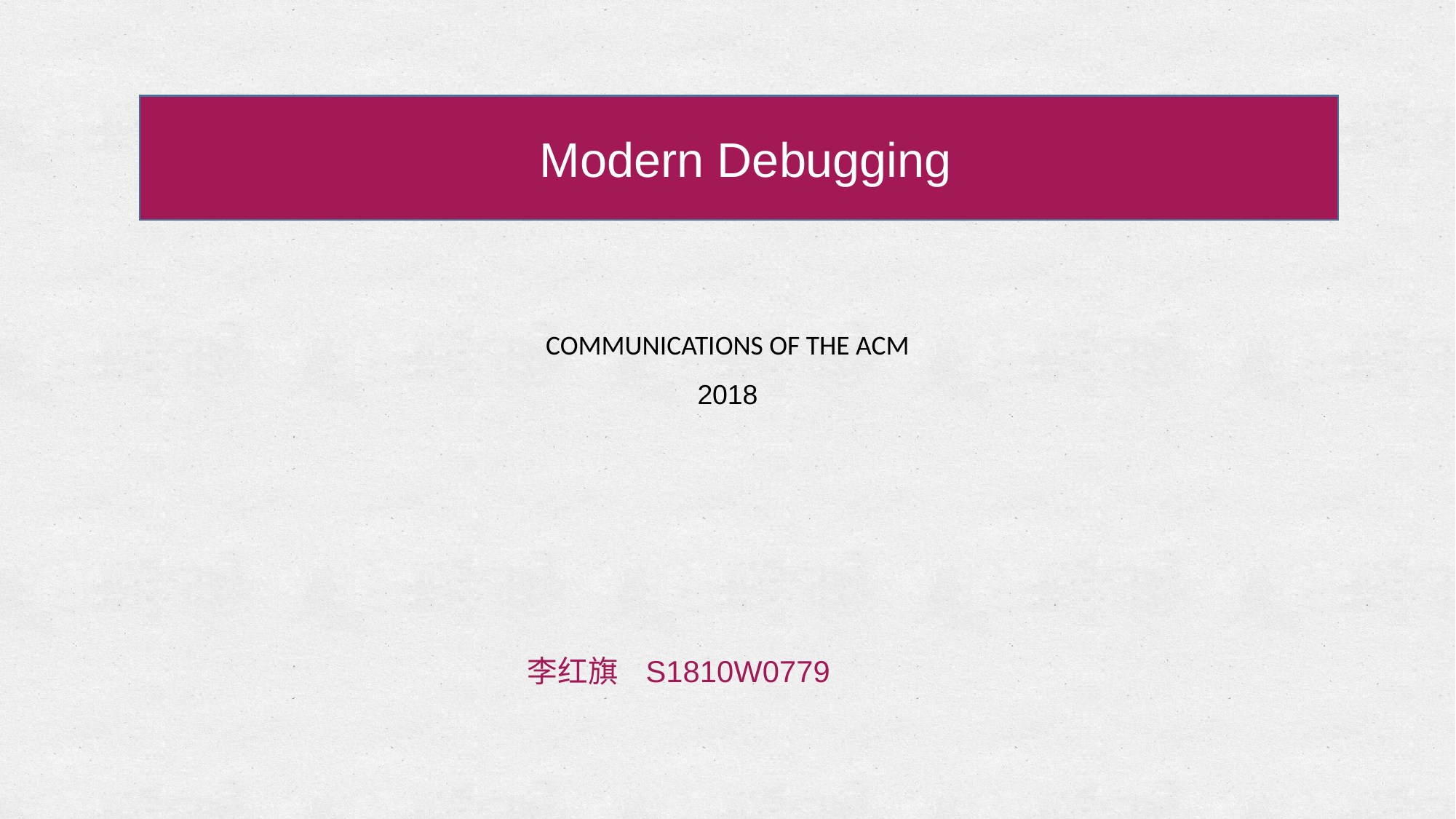

Modern Debugging
COMMUNICATIONS OF THE ACM
2018
                   李红旗   S1810W0779